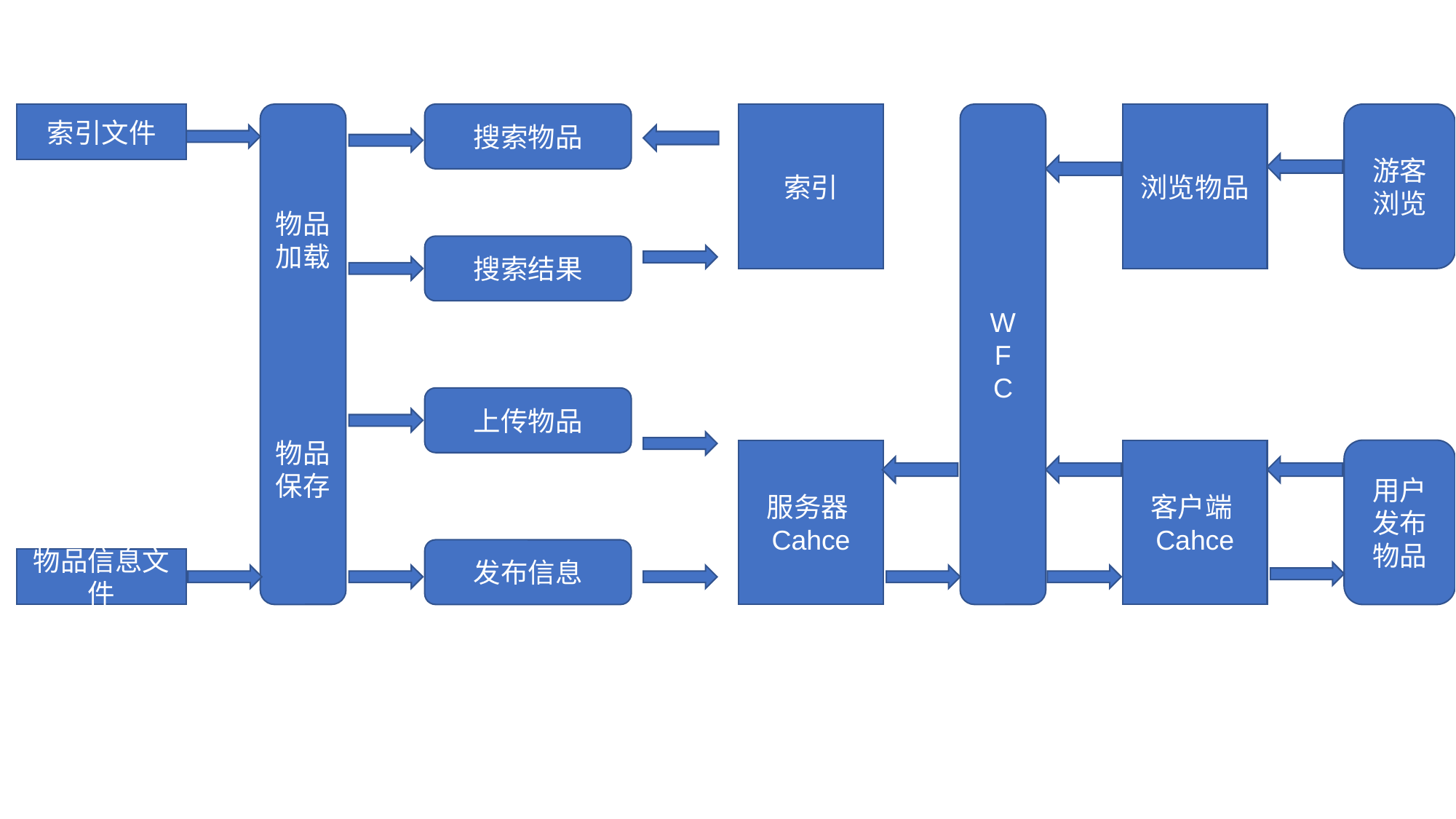

浏览物品
游客浏览
索引文件
物品加载

物品保存
搜索物品
索引
W
F
C

搜索结果

上传物品

客户端Cahce
用户发布物品
服务器Cahce

发布信息
物品信息文件